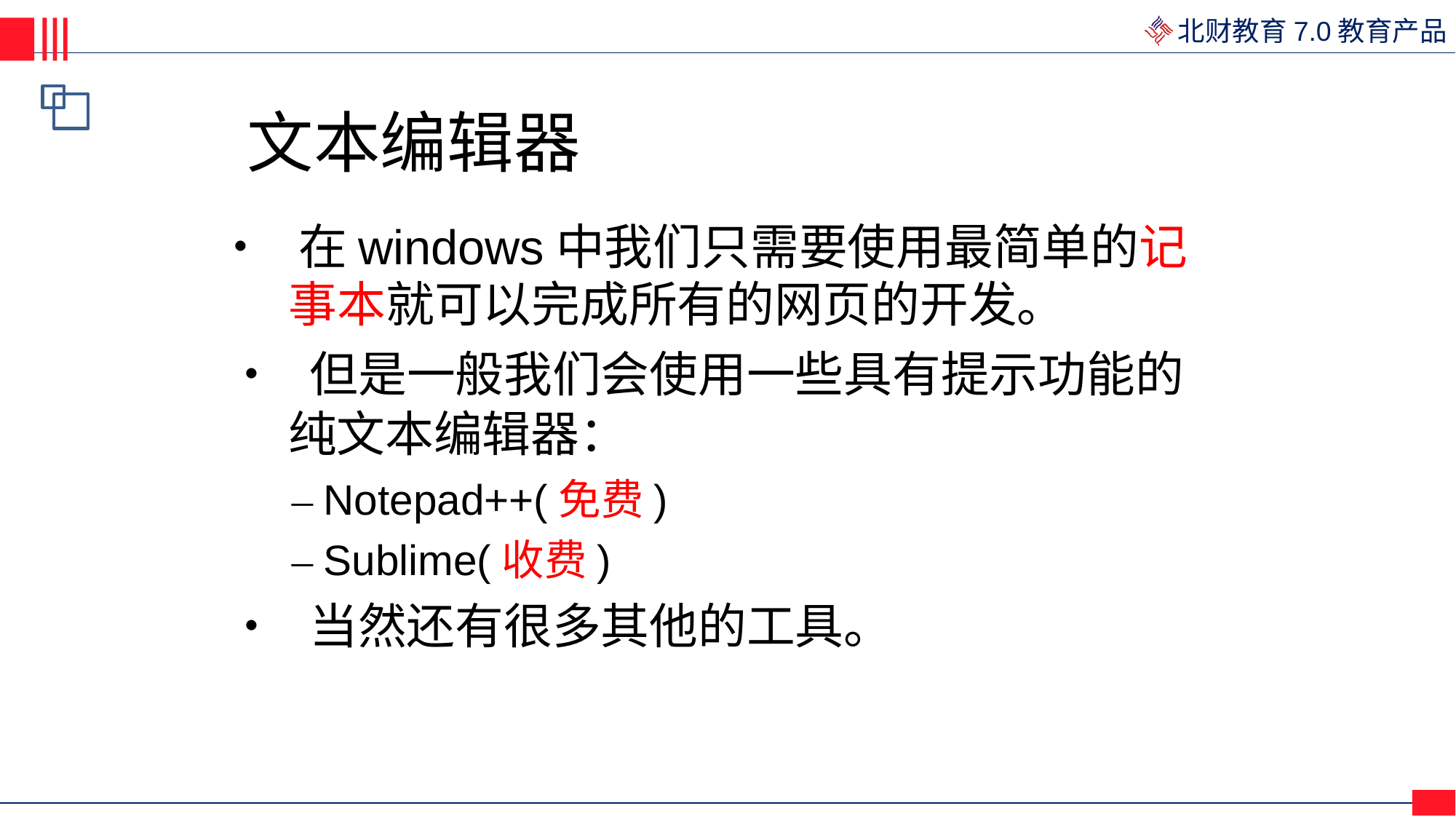

文本编辑器
•  在windows中我们只需要使用最简单的记
事本就可以完成所有的网页的开发。
•  但是一般我们会使用一些具有提示功能的
纯文本编辑器：
– Notepad++(免费)
– Sublime(收费)
•  当然还有很多其他的工具。